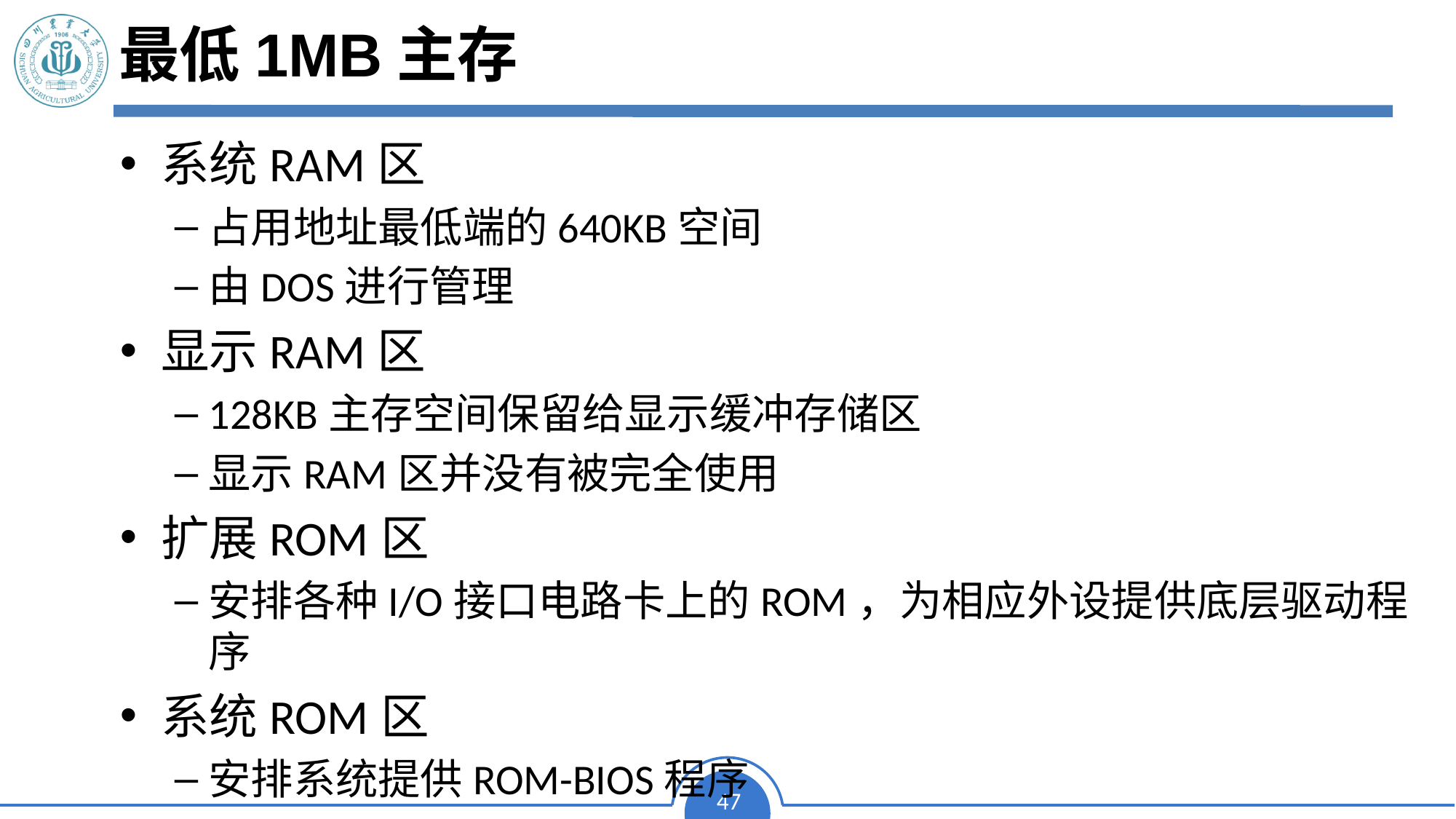

# 最低1MB主存
系统RAM区
占用地址最低端的640KB空间
由DOS进行管理
显示RAM区
128KB主存空间保留给显示缓冲存储区
显示RAM区并没有被完全使用
扩展ROM区
安排各种I/O接口电路卡上的ROM，为相应外设提供底层驱动程序
系统ROM区
安排系统提供ROM-BIOS程序